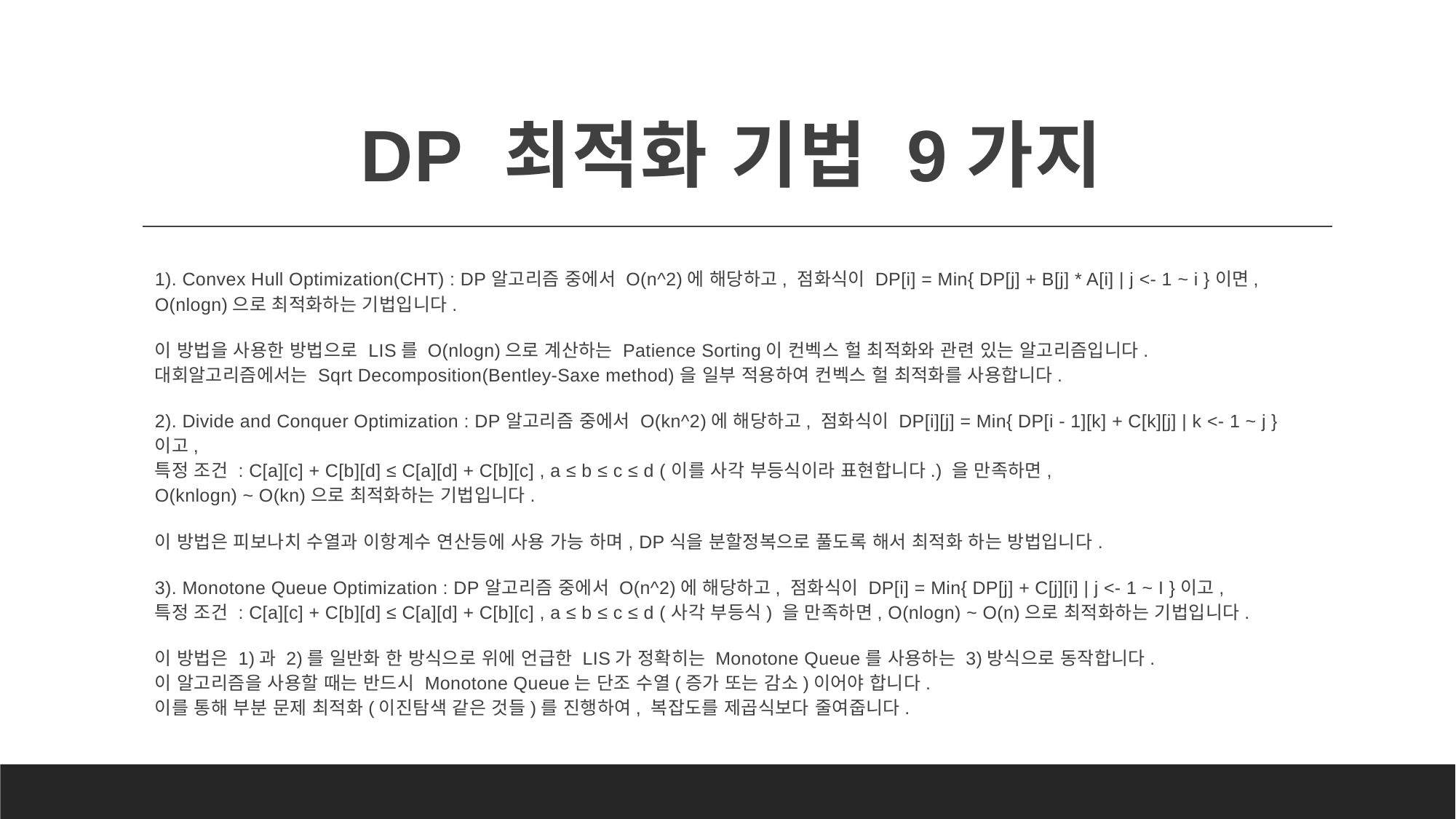

# DP 최적화 기법 9가지
1). Convex Hull Optimization(CHT) : DP알고리즘 중에서 O(n^2)에 해당하고, 점화식이 DP[i] = Min{ DP[j] + B[j] * A[i] | j <- 1 ~ i }이면,
O(nlogn)으로 최적화하는 기법입니다.
이 방법을 사용한 방법으로 LIS를 O(nlogn)으로 계산하는 Patience Sorting이 컨벡스 헐 최적화와 관련 있는 알고리즘입니다.
대회알고리즘에서는 Sqrt Decomposition(Bentley-Saxe method)을 일부 적용하여 컨벡스 헐 최적화를 사용합니다.
2). Divide and Conquer Optimization : DP알고리즘 중에서 O(kn^2)에 해당하고, 점화식이 DP[i][j] = Min{ DP[i - 1][k] + C[k][j] | k <- 1 ~ j } 이고,
특정 조건 : C[a][c] + C[b][d] ≤ C[a][d] + C[b][c] , a ≤ b ≤ c ≤ d (이를 사각 부등식이라 표현합니다.) 을 만족하면,
O(knlogn) ~ O(kn)으로 최적화하는 기법입니다.
이 방법은 피보나치 수열과 이항계수 연산등에 사용 가능 하며, DP식을 분할정복으로 풀도록 해서 최적화 하는 방법입니다.
3). Monotone Queue Optimization : DP알고리즘 중에서 O(n^2)에 해당하고, 점화식이 DP[i] = Min{ DP[j] + C[j][i] | j <- 1 ~ I }이고,
특정 조건 : C[a][c] + C[b][d] ≤ C[a][d] + C[b][c] , a ≤ b ≤ c ≤ d (사각 부등식) 을 만족하면, O(nlogn) ~ O(n)으로 최적화하는 기법입니다.
이 방법은 1)과 2)를 일반화 한 방식으로 위에 언급한 LIS가 정확히는 Monotone Queue를 사용하는 3)방식으로 동작합니다.
이 알고리즘을 사용할 때는 반드시 Monotone Queue는 단조 수열(증가 또는 감소)이어야 합니다.
이를 통해 부분 문제 최적화(이진탐색 같은 것들)를 진행하여, 복잡도를 제곱식보다 줄여줍니다.